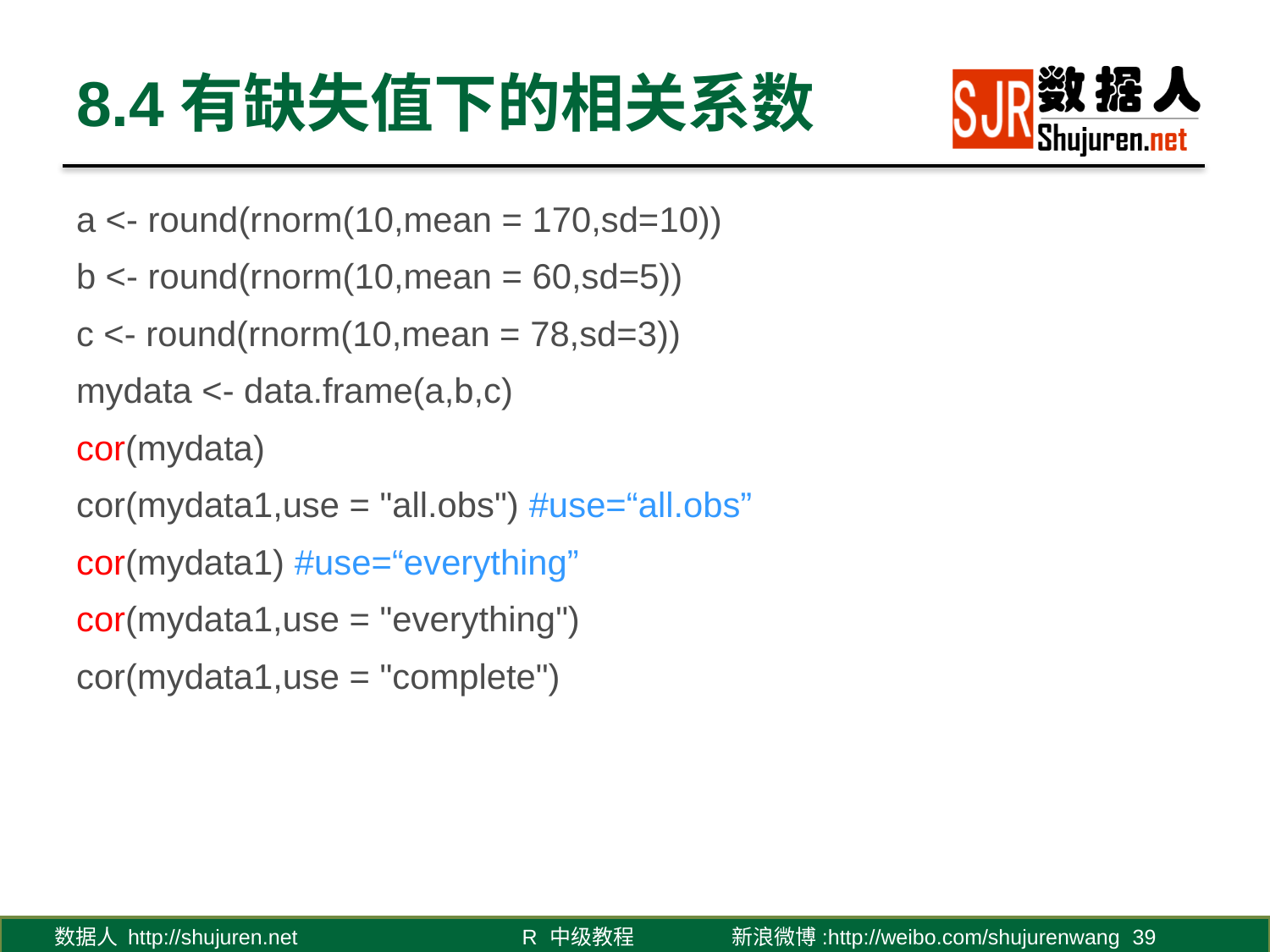

# 8.4有缺失值下的相关系数
a <- round(rnorm(10,mean = 170,sd=10))
b <- round(rnorm(10,mean = 60,sd=5))
c <- round(rnorm(10,mean = 78,sd=3))
mydata <- data.frame(a,b,c)
cor(mydata)
cor(mydata1,use = "all.obs") #use=“all.obs”
cor(mydata1) #use=“everything”
cor(mydata1,use = "everything")
cor(mydata1,use = "complete")